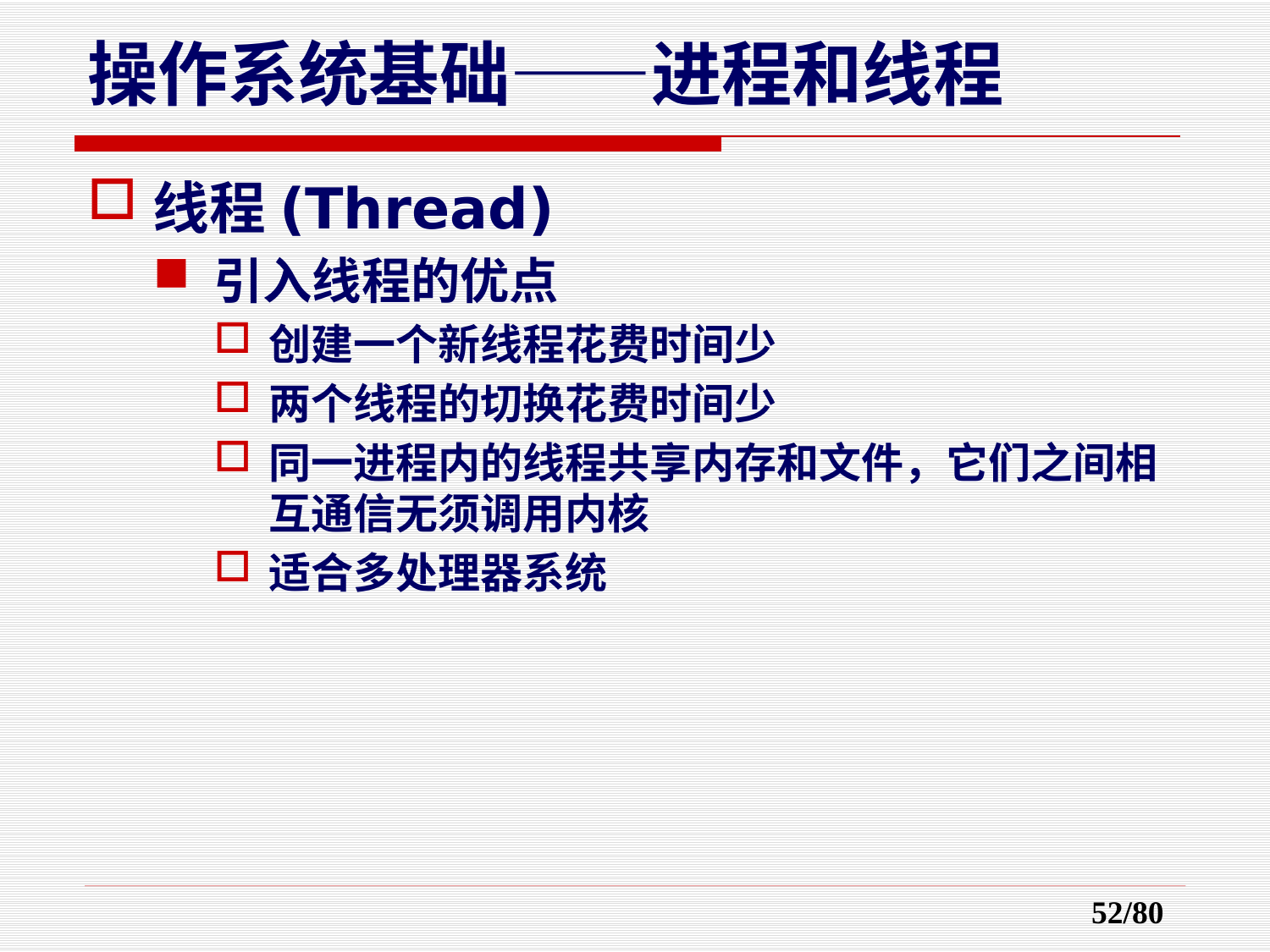

操作系统基础——进程和线程
线程(Thread)
引入线程的优点
创建一个新线程花费时间少
两个线程的切换花费时间少
同一进程内的线程共享内存和文件，它们之间相互通信无须调用内核
适合多处理器系统